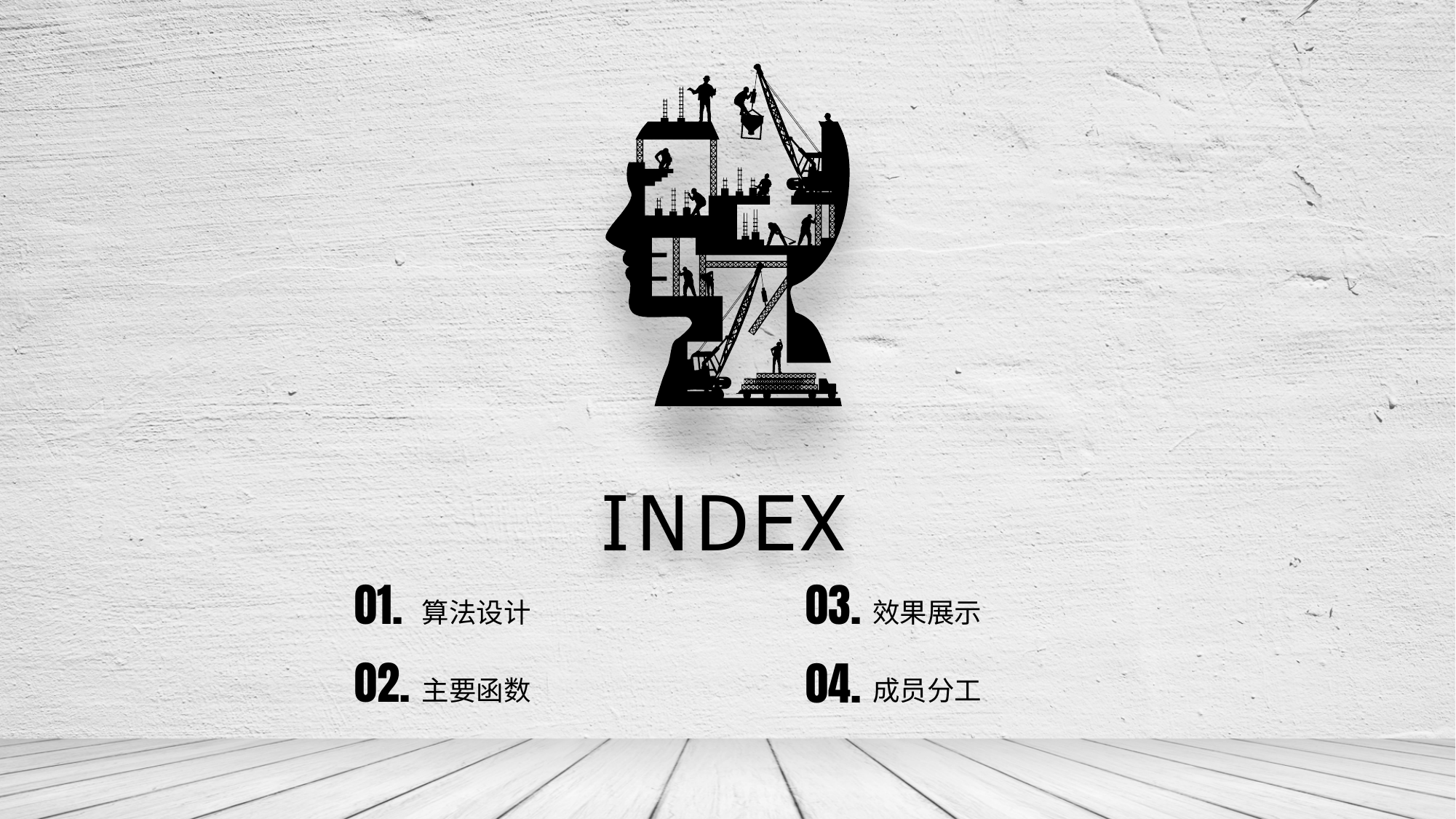

INDEX
03.
01.
效果展示
算法设计
02.
04.
主要函数
成员分工